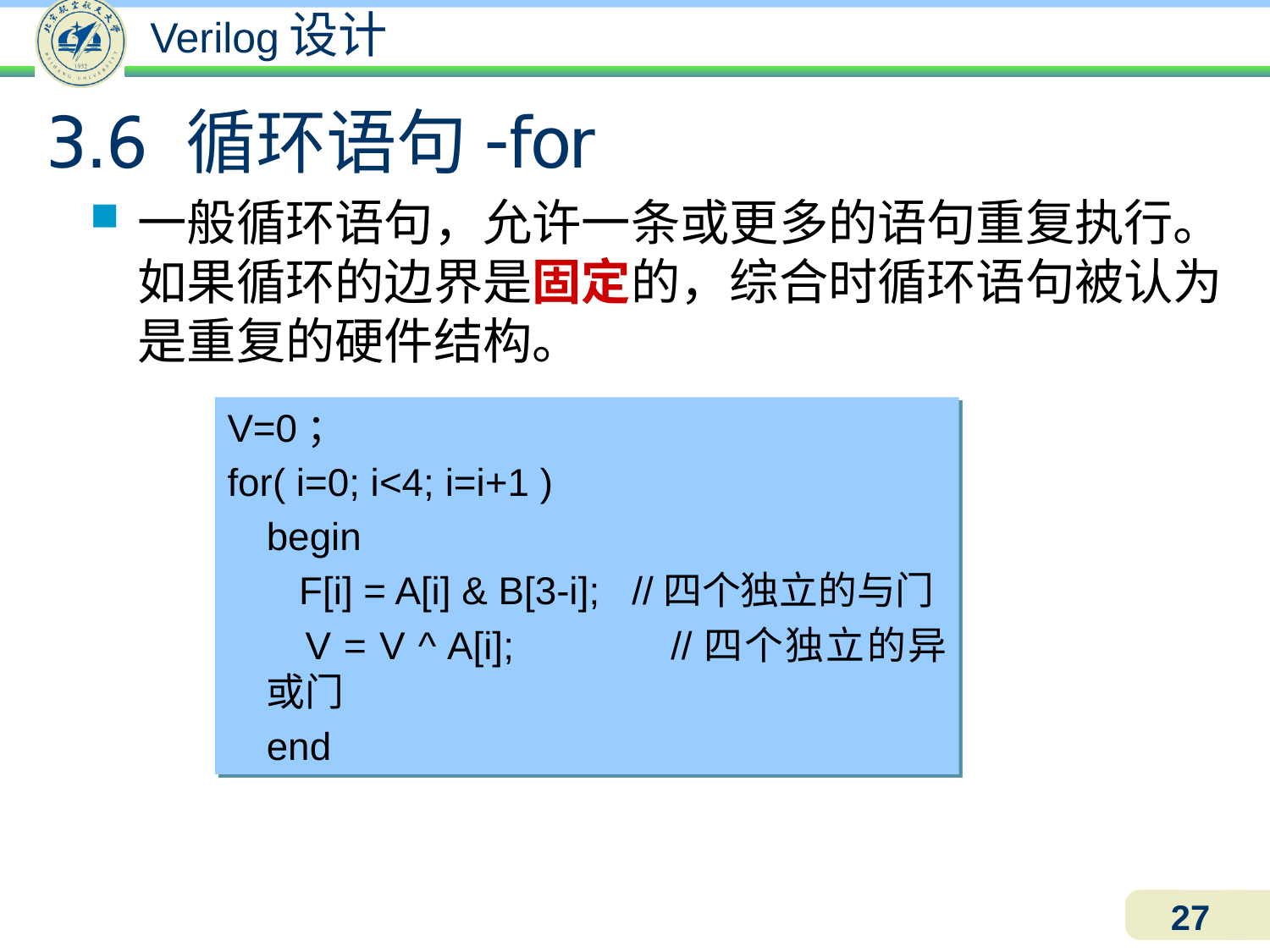

3.6 循环语句-for
一般循环语句，允许一条或更多的语句重复执行。如果循环的边界是固定的，综合时循环语句被认为是重复的硬件结构。
V=0；
for( i=0; i<4; i=i+1 )
	begin
	   F[i] = A[i] & B[3-i];   //四个独立的与门
	   V = V ^ A[i];    	//四个独立的异或门
	end
27